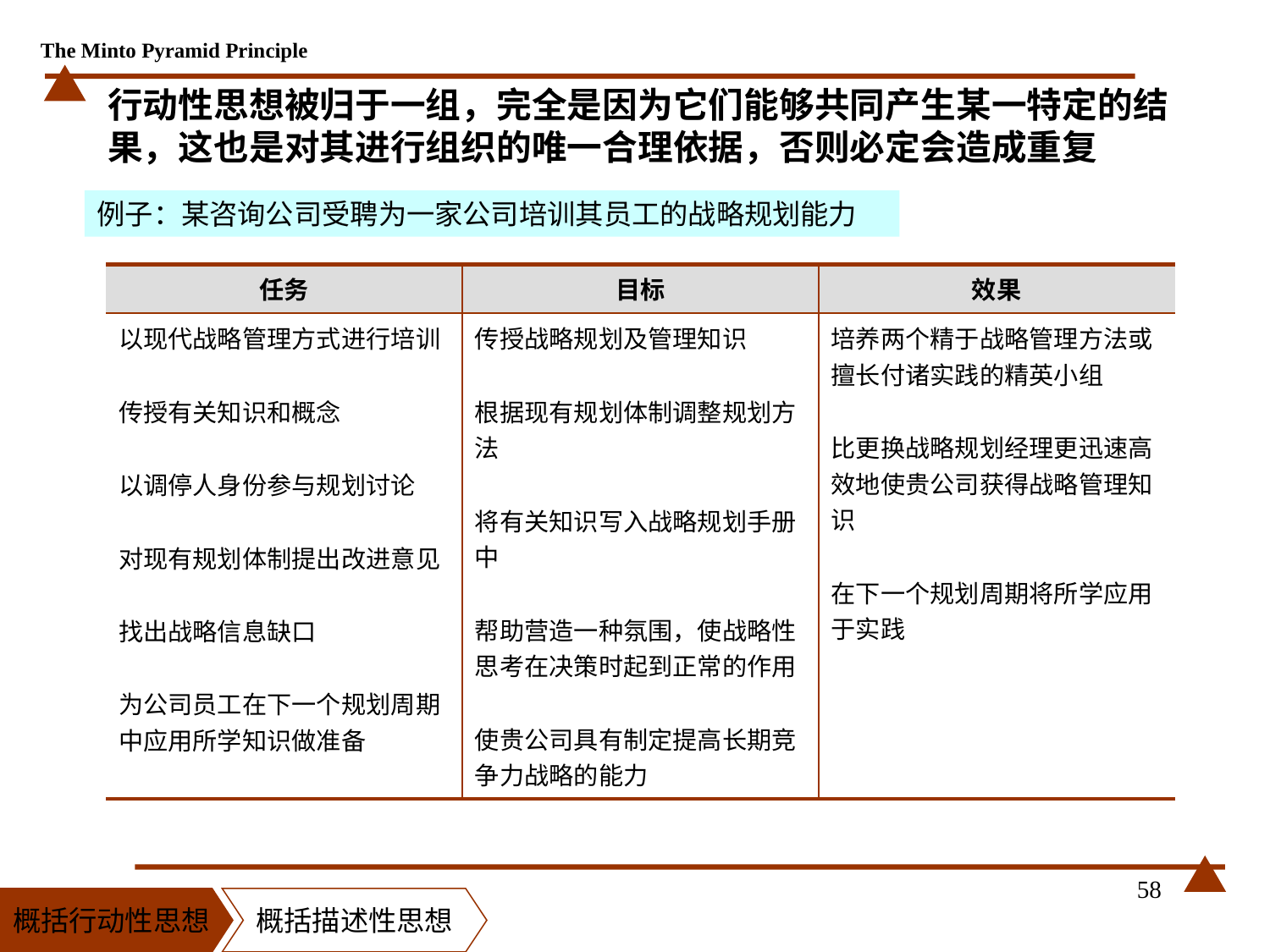

# 行动性思想被归于一组，完全是因为它们能够共同产生某一特定的结果，这也是对其进行组织的唯一合理依据，否则必定会造成重复
例子：某咨询公司受聘为一家公司培训其员工的战略规划能力
| 任务 | 目标 | 效果 |
| --- | --- | --- |
| 以现代战略管理方式进行培训 传授有关知识和概念 以调停人身份参与规划讨论 对现有规划体制提出改进意见 找出战略信息缺口 为公司员工在下一个规划周期中应用所学知识做准备 | 传授战略规划及管理知识 根据现有规划体制调整规划方法 将有关知识写入战略规划手册中 帮助营造一种氛围，使战略性思考在决策时起到正常的作用 使贵公司具有制定提高长期竞争力战略的能力 | 培养两个精于战略管理方法或擅长付诸实践的精英小组 比更换战略规划经理更迅速高效地使贵公司获得战略管理知识 在下一个规划周期将所学应用于实践 |
58
概括行动性思想
概括描述性思想